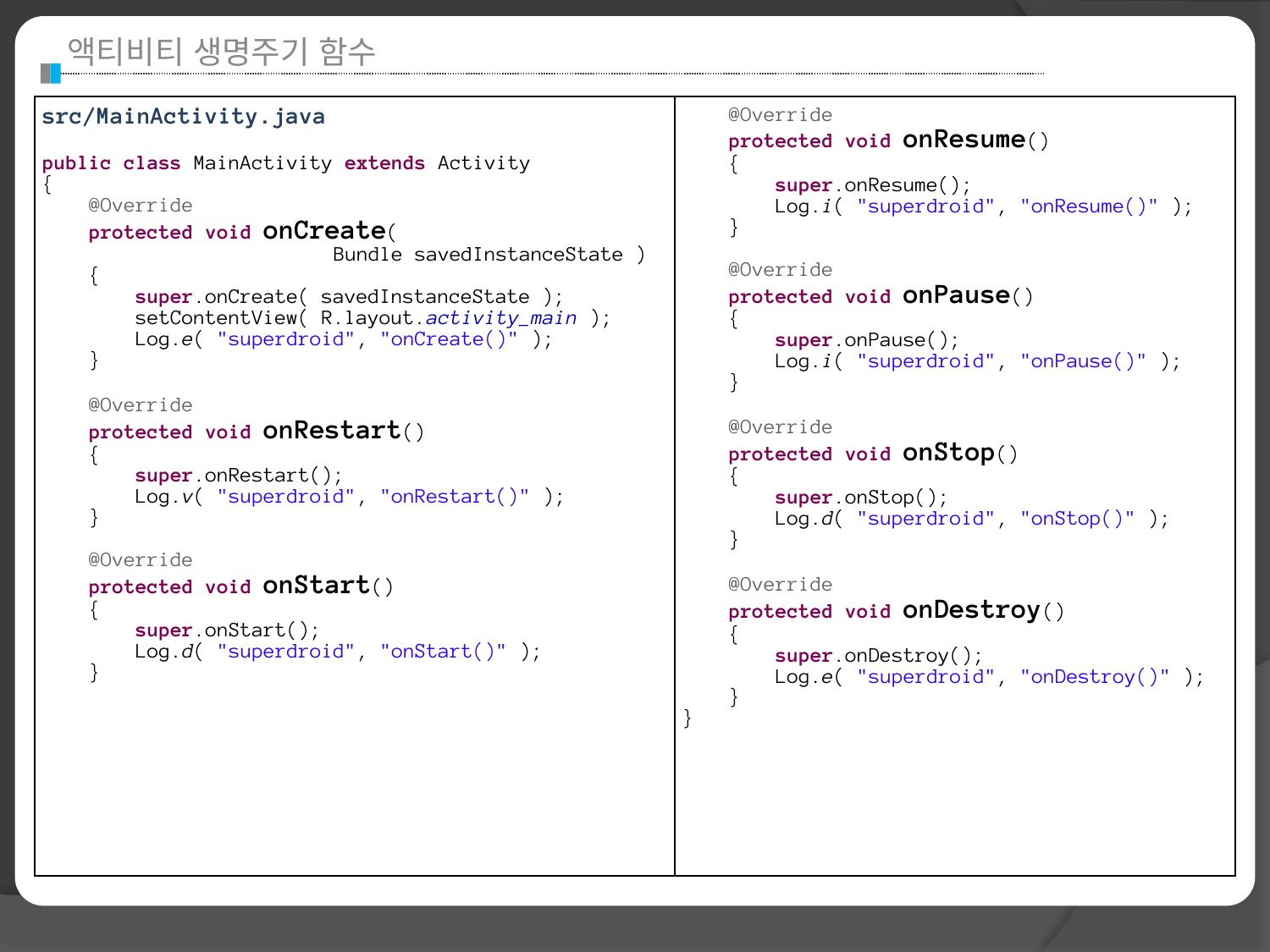

액티비티 생명주기 함수

| src/MainActivity.java public class MainActivity extends Activity { @Override protected void onCreate( Bundle savedInstanceState ) { super.onCreate( savedInstanceState ); setContentView( R.layout.activity\_main ); Log.e( "superdroid", "onCreate()" ); } @Override protected void onRestart() { super.onRestart(); Log.v( "superdroid", "onRestart()" ); } @Override protected void onStart() { super.onStart(); Log.d( "superdroid", "onStart()" ); } |
| --- |
| @Override protected void onResume() { super.onResume(); Log.i( "superdroid", "onResume()" ); } @Override protected void onPause() { super.onPause(); Log.i( "superdroid", "onPause()" ); } @Override protected void onStop() { super.onStop(); Log.d( "superdroid", "onStop()" ); } @Override protected void onDestroy() { super.onDestroy(); Log.e( "superdroid", "onDestroy()" ); } } |
| --- |